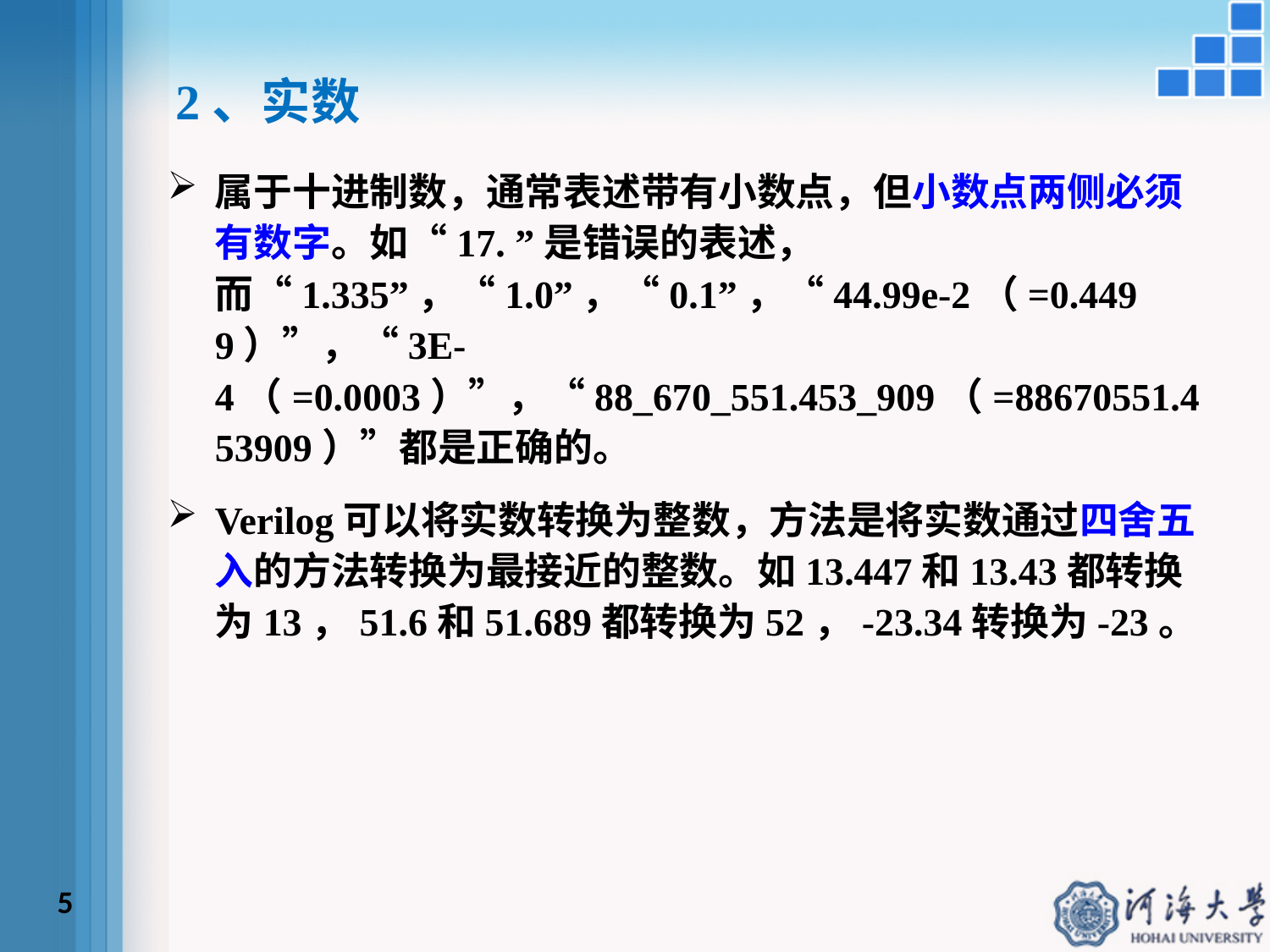

2、实数
属于十进制数，通常表述带有小数点，但小数点两侧必须有数字。如“17. ”是错误的表述，而“1.335”，“1.0”，“0.1”，“44.99e-2（=0.4499）”，“3E-4（=0.0003）”，“88_670_551.453_909（=88670551.453909）”都是正确的。
Verilog可以将实数转换为整数，方法是将实数通过四舍五入的方法转换为最接近的整数。如13.447和13.43都转换为13，51.6和51.689都转换为52，-23.34转换为-23。
5